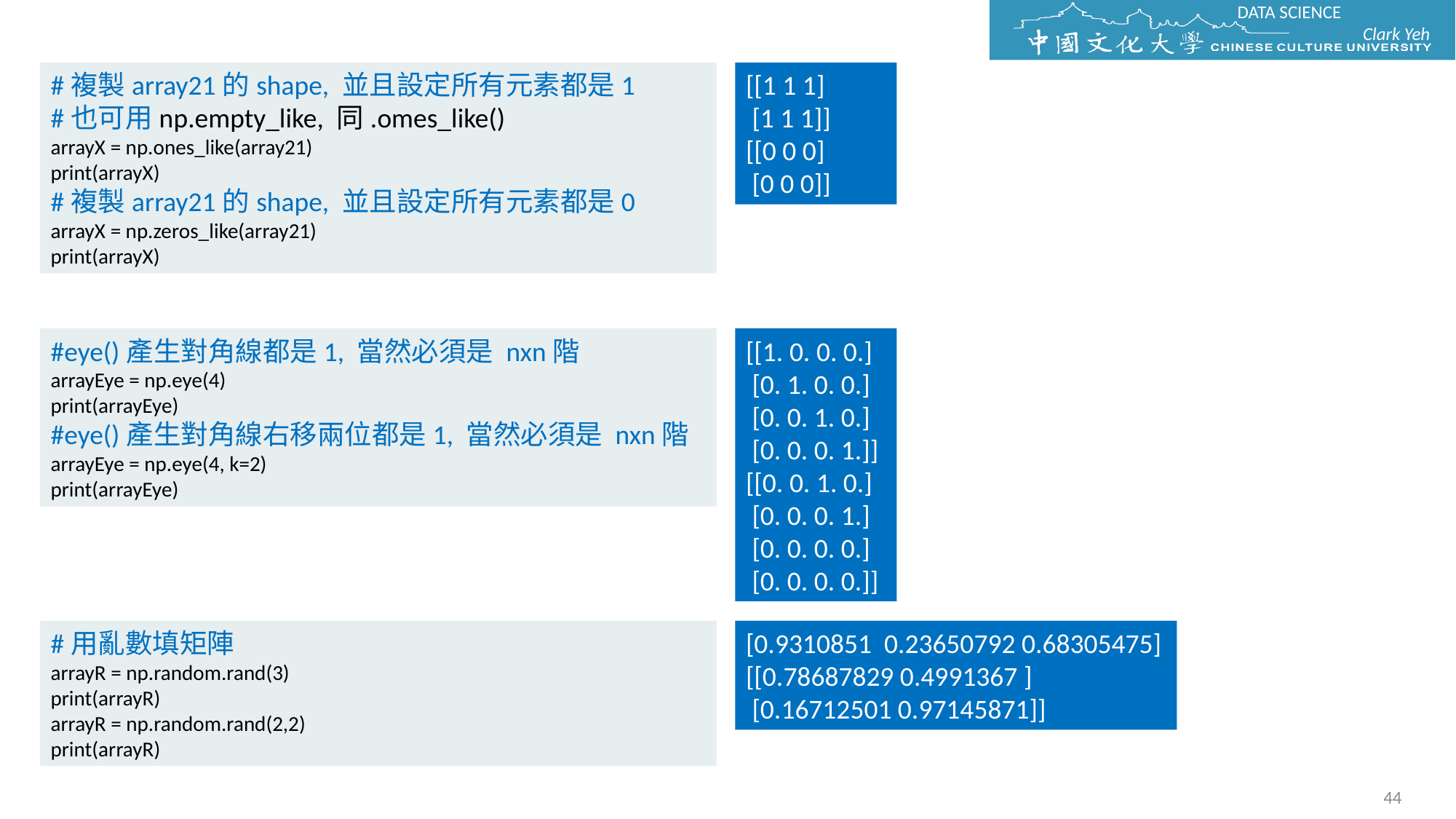

#複製array21的shape, 並且設定所有元素都是1
#也可用np.empty_like, 同.omes_like()
arrayX = np.ones_like(array21)
print(arrayX)
#複製array21的shape, 並且設定所有元素都是0
arrayX = np.zeros_like(array21)
print(arrayX)
[[1 1 1]
 [1 1 1]]
[[0 0 0]
 [0 0 0]]
#eye()產生對角線都是1, 當然必須是 nxn階
arrayEye = np.eye(4)
print(arrayEye)
#eye()產生對角線右移兩位都是1, 當然必須是 nxn階
arrayEye = np.eye(4, k=2)
print(arrayEye)
[[1. 0. 0. 0.]
 [0. 1. 0. 0.]
 [0. 0. 1. 0.]
 [0. 0. 0. 1.]]
[[0. 0. 1. 0.]
 [0. 0. 0. 1.]
 [0. 0. 0. 0.]
 [0. 0. 0. 0.]]
#用亂數填矩陣
arrayR = np.random.rand(3)
print(arrayR)
arrayR = np.random.rand(2,2)
print(arrayR)
[0.9310851  0.23650792 0.68305475]
[[0.78687829 0.4991367 ]
 [0.16712501 0.97145871]]
44